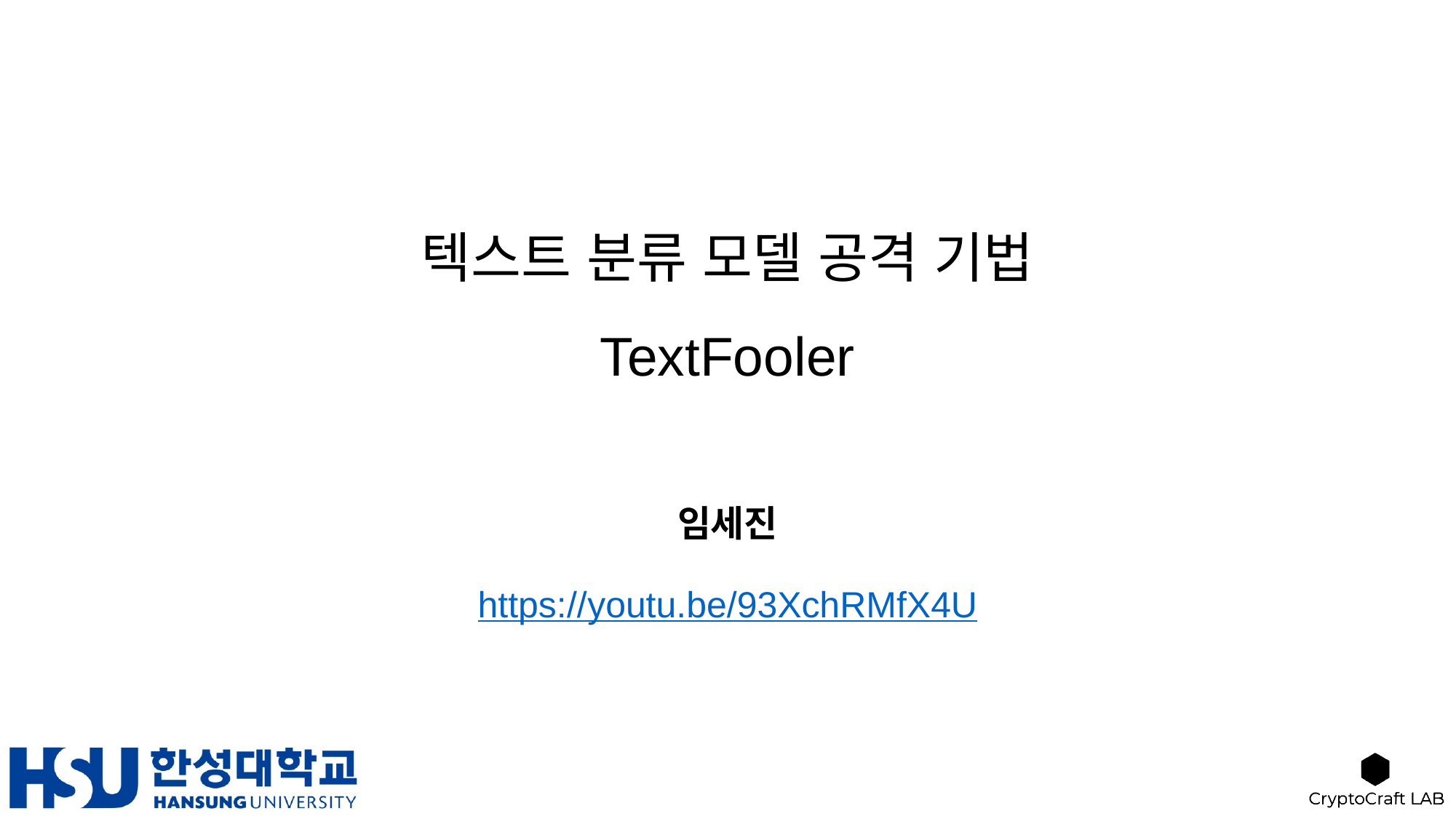

# 텍스트 분류 모델 공격 기법 TextFooler
임세진
https://youtu.be/93XchRMfX4U